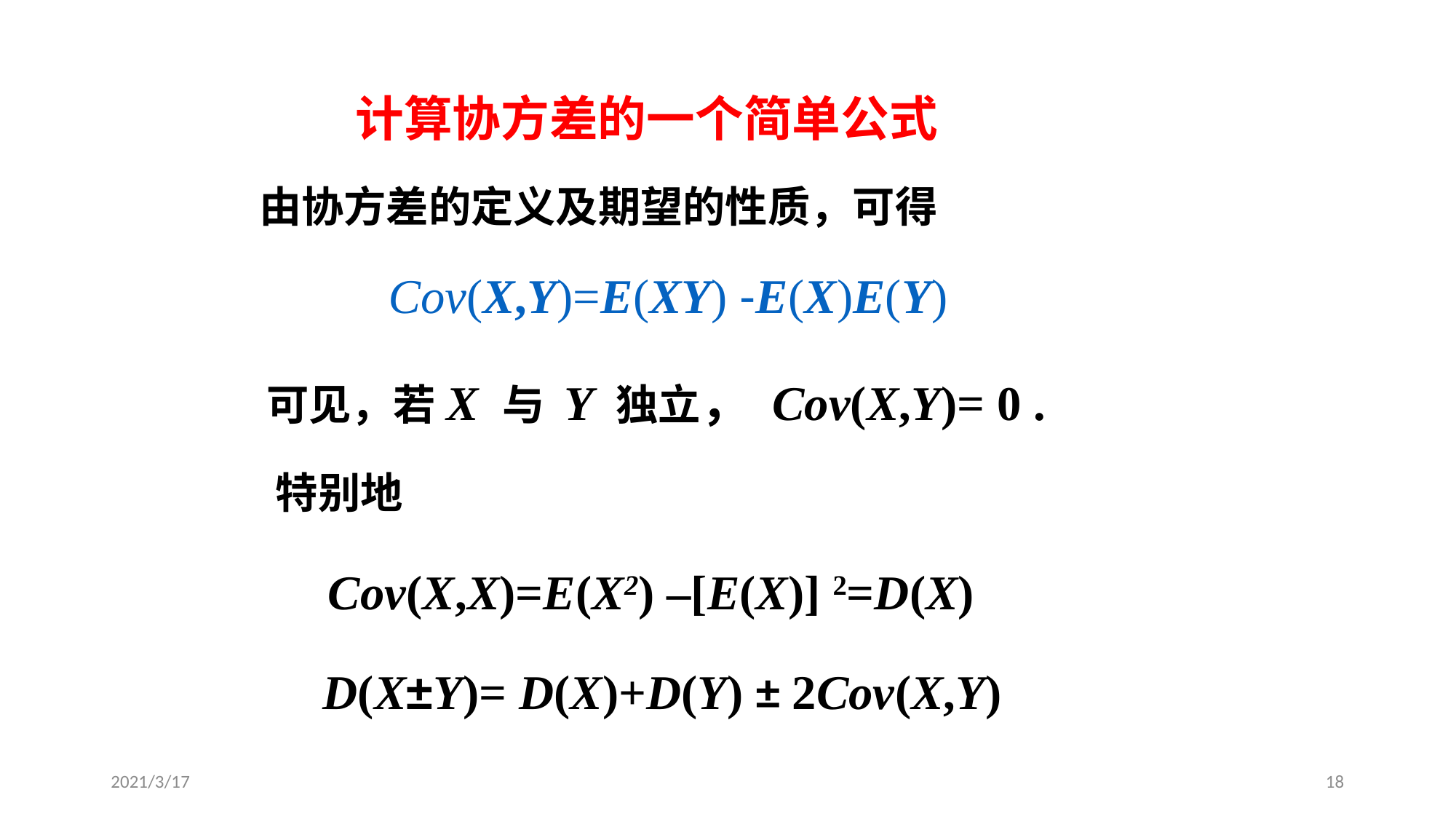

计算协方差的一个简单公式
由协方差的定义及期望的性质，可得
   Cov(X,Y)=E(XY) -E(X)E(Y)
可见，若X 与 Y 独立， Cov(X,Y)= 0 .
特别地
   Cov(X,X)=E(X2) –[E(X)] 2=D(X)
D(X±Y)= D(X)+D(Y) ± 2Cov(X,Y)
2021/3/17
18